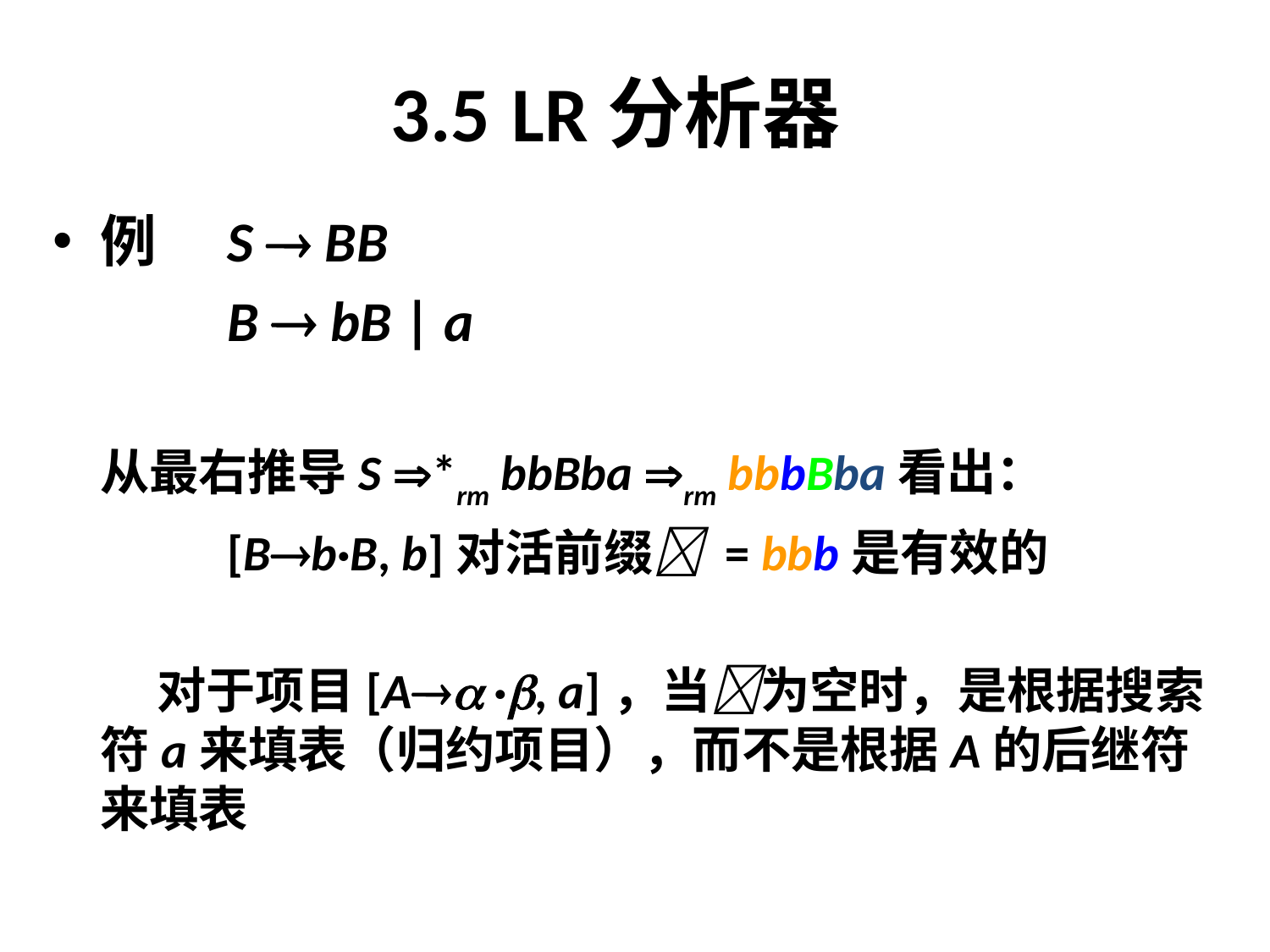

# 3.5 LR分析器
例	S → BB
		B → bB | a

	从最右推导S ⇒*rm bbBba ⇒rm bbbBba看出：
	 	[B→b·B, b]对活前缀γ = bbb是有效的

	    对于项目[A→α ·β, a]，当β为空时，是根据搜索符a来填表（归约项目），而不是根据A的后继符来填表